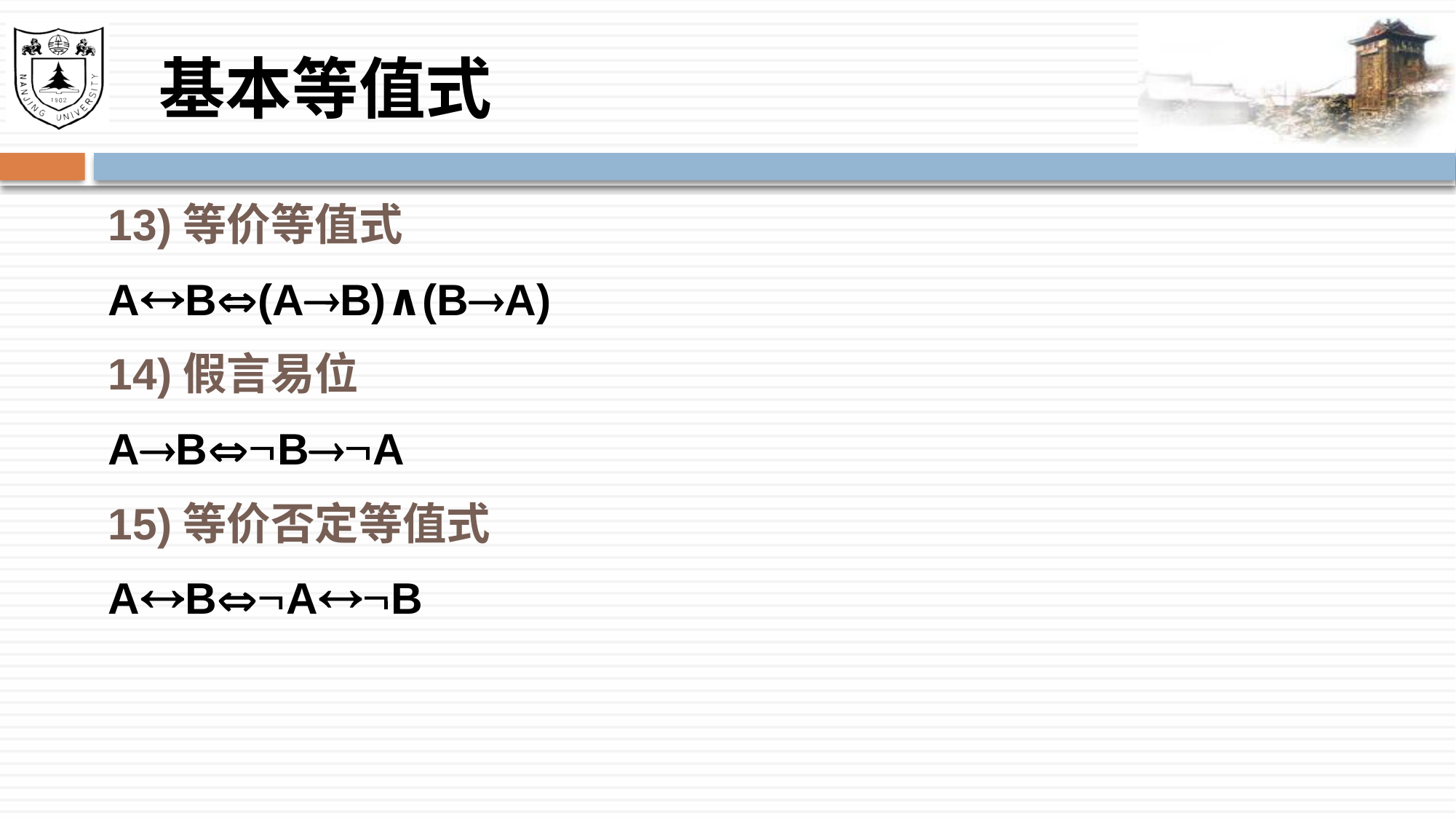

# 基本等值式
13)等价等值式
A↔B⇔(A→B)∧(B→A)
14)假言易位
A→B⇔¬B→¬A
15)等价否定等值式
A↔B⇔¬A↔¬B